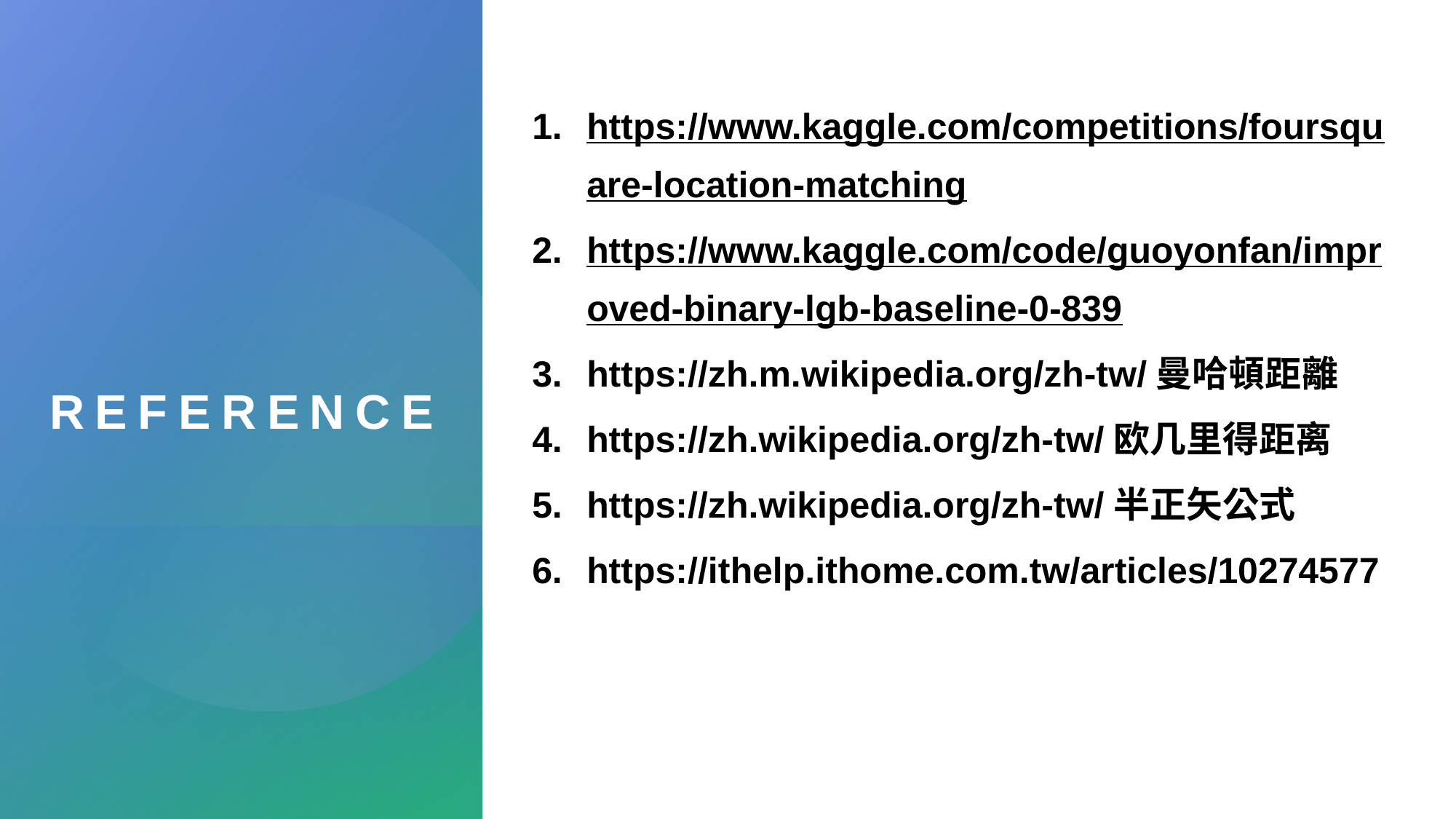

https://www.kaggle.com/competitions/foursquare-location-matching
https://www.kaggle.com/code/guoyonfan/improved-binary-lgb-baseline-0-839
https://zh.m.wikipedia.org/zh-tw/曼哈頓距離
https://zh.wikipedia.org/zh-tw/欧几里得距离
https://zh.wikipedia.org/zh-tw/半正矢公式
https://ithelp.ithome.com.tw/articles/10274577

reference